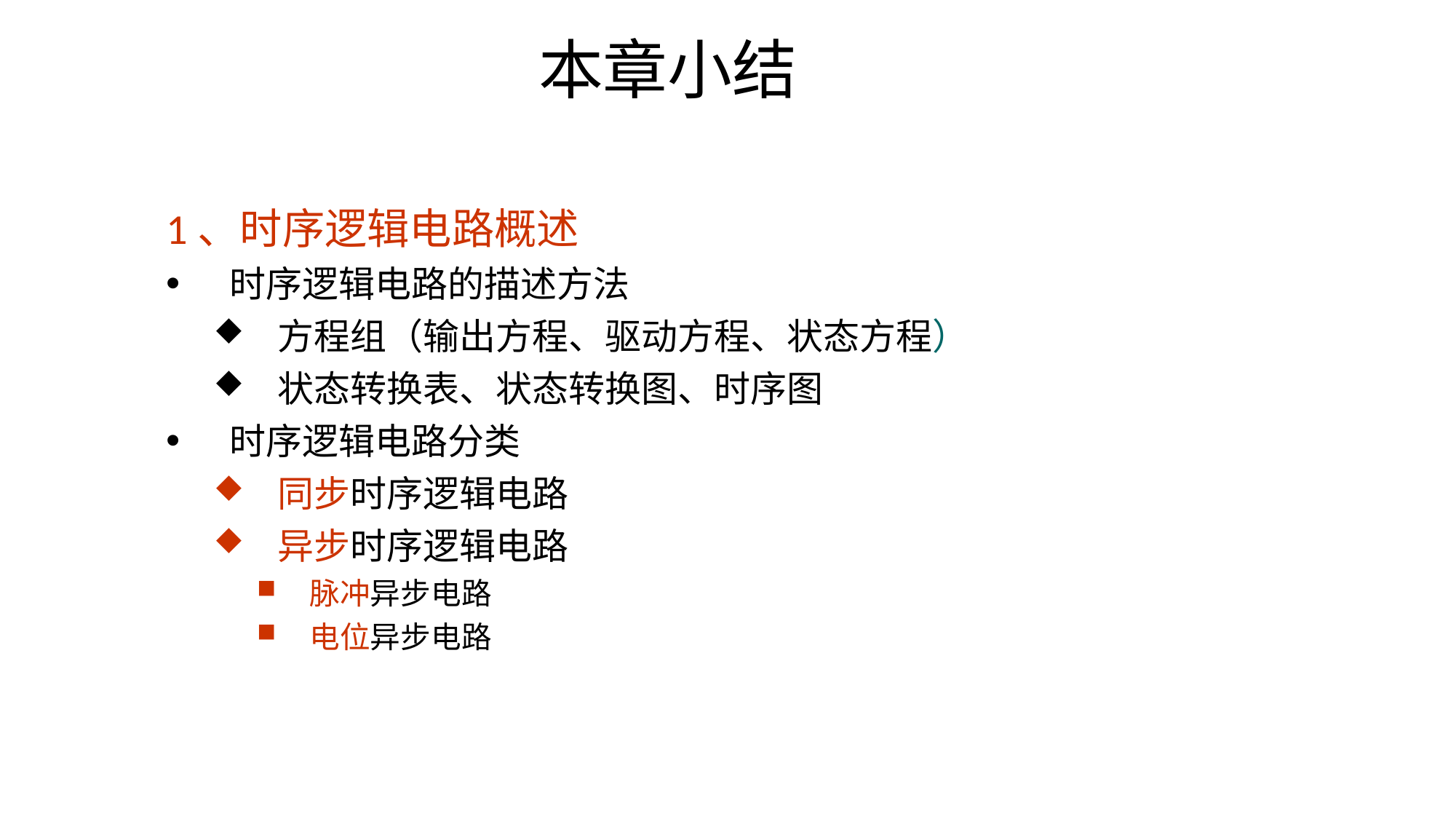

本章小结
1、时序逻辑电路概述
时序逻辑电路的描述方法
方程组（输出方程、驱动方程、状态方程）
状态转换表、状态转换图、时序图
时序逻辑电路分类
同步时序逻辑电路
异步时序逻辑电路
脉冲异步电路
电位异步电路